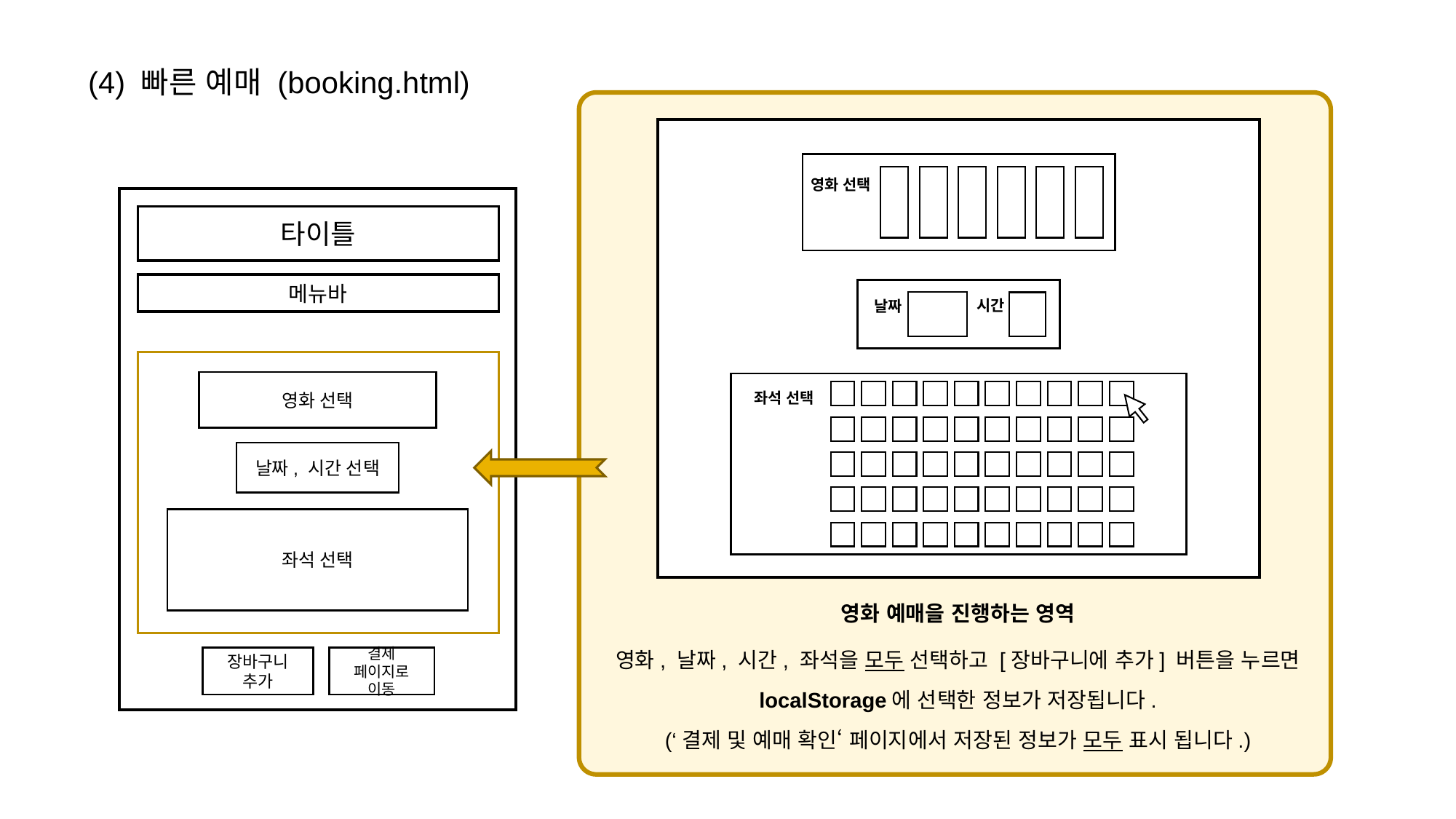

(4) 빠른 예매 (booking.html)

영화 선택

시간
날짜

좌석 선택

타이틀
메뉴바

영화 선택
날짜, 시간 선택
좌석 선택
장바구니 추가
결제 페이지로 이동

영화 예매을 진행하는 영역

영화, 날짜, 시간, 좌석을 모두 선택하고 [장바구니에 추가] 버튼을 누르면

localStorage에 선택한 정보가 저장됩니다.

(‘결제 및 예매 확인‘ 페이지에서 저장된 정보가 모두 표시 됩니다.)